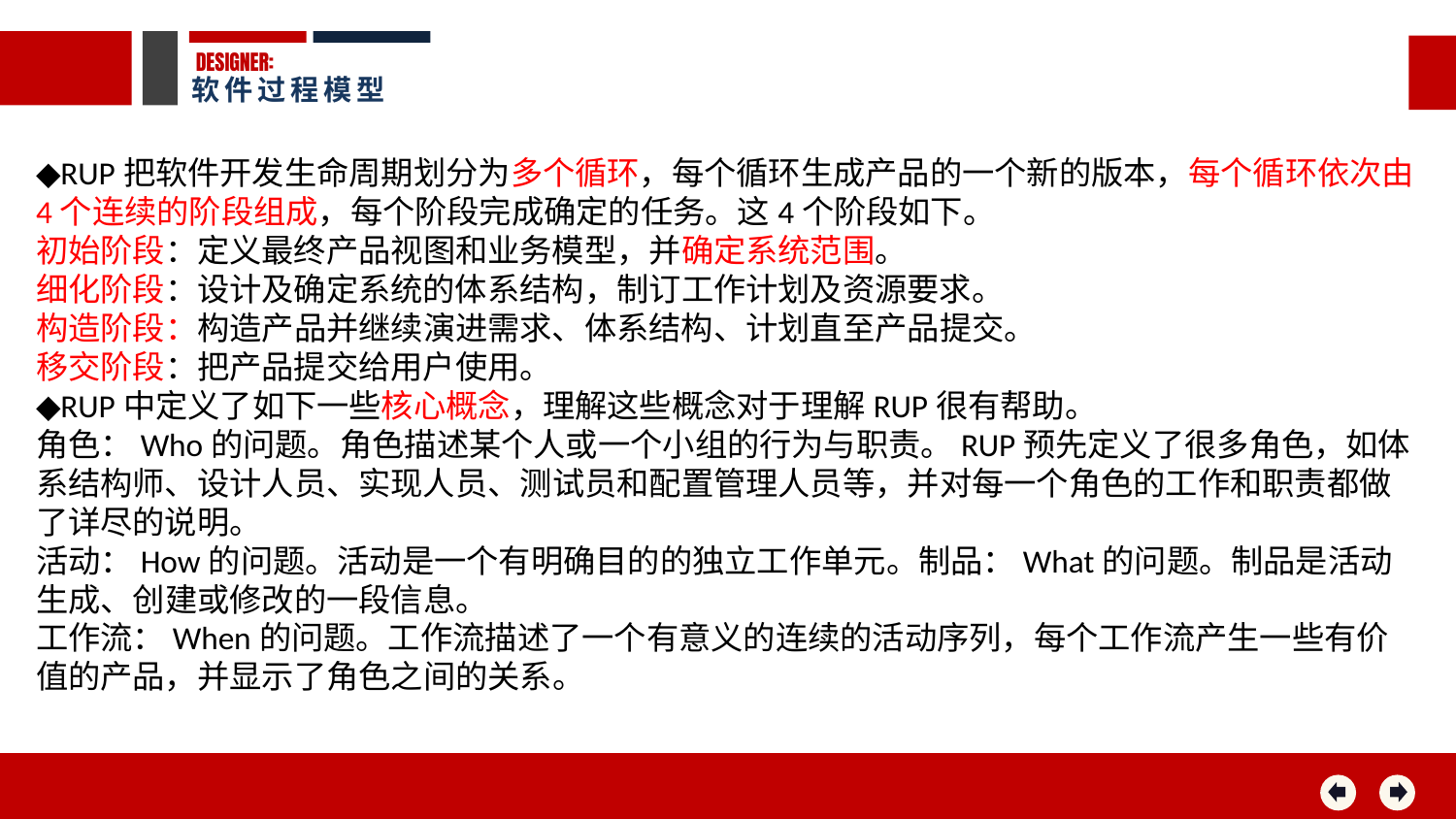

DESIGNER:
软件过程模型
◆RUP把软件开发生命周期划分为多个循环，每个循环生成产品的一个新的版本，每个循环依次由4个连续的阶段组成，每个阶段完成确定的任务。这4个阶段如下。
初始阶段：定义最终产品视图和业务模型，并确定系统范围。
细化阶段：设计及确定系统的体系结构，制订工作计划及资源要求。
构造阶段：构造产品并继续演进需求、体系结构、计划直至产品提交。
移交阶段：把产品提交给用户使用。
◆RUP中定义了如下一些核心概念，理解这些概念对于理解RUP很有帮助。
角色：Who的问题。角色描述某个人或一个小组的行为与职责。RUP预先定义了很多角色，如体系结构师、设计人员、实现人员、测试员和配置管理人员等，并对每一个角色的工作和职责都做了详尽的说明。
活动：How的问题。活动是一个有明确目的的独立工作单元。制品：What的问题。制品是活动生成、创建或修改的一段信息。
工作流：When的问题。工作流描述了一个有意义的连续的活动序列，每个工作流产生一些有价值的产品，并显示了角色之间的关系。